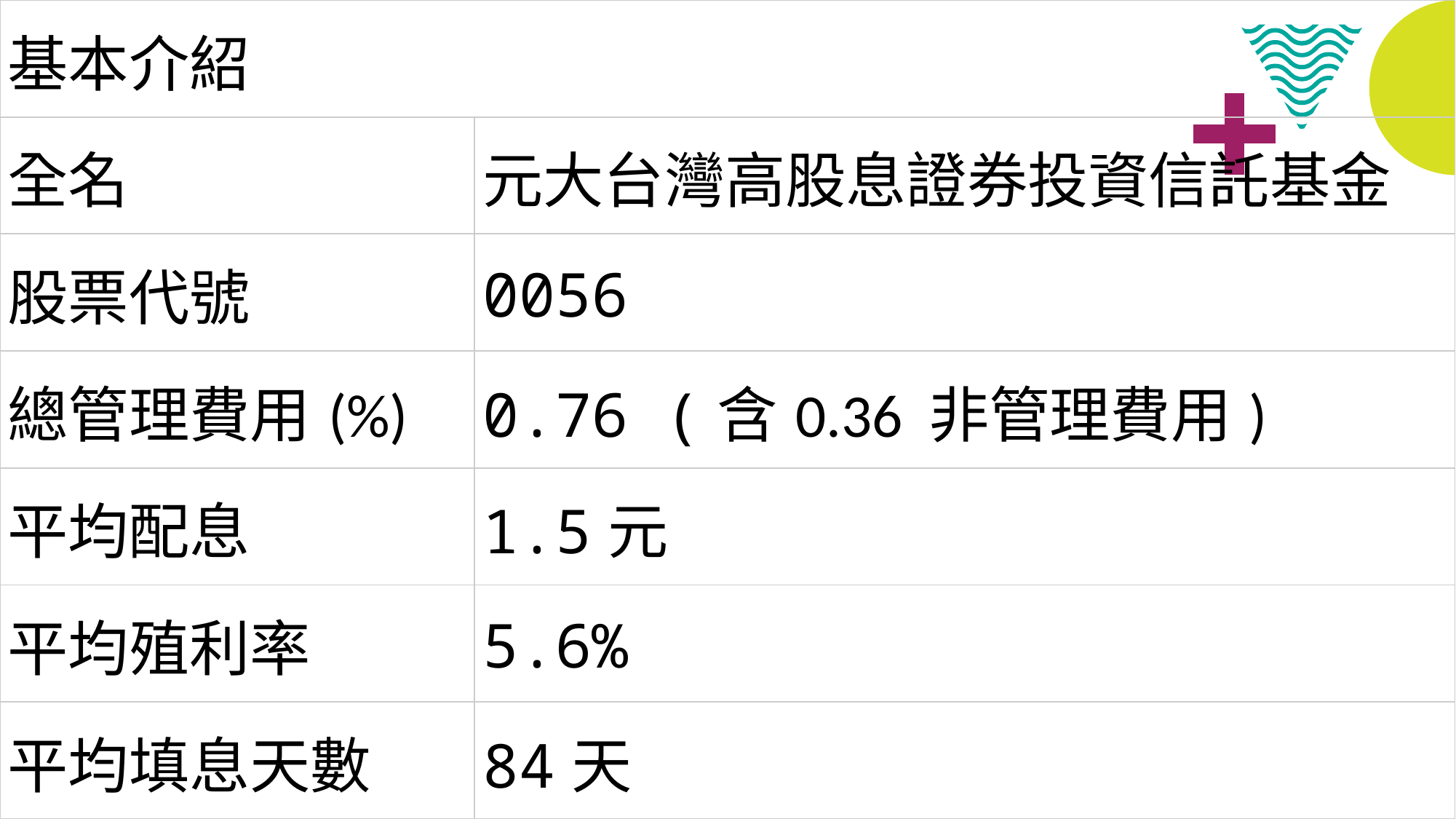

| 基本介紹 |  |
| --- | --- |
| 全名 | 元大台灣高股息證券投資信託基金 |
| 股票代號 | 0056 |
| 總管理費用(%) | 0.76 (含0.36 非管理費用) |
| 平均配息 | 1.5元 |
| 平均殖利率 | 5.6% |
| 平均填息天數 | 84天 |